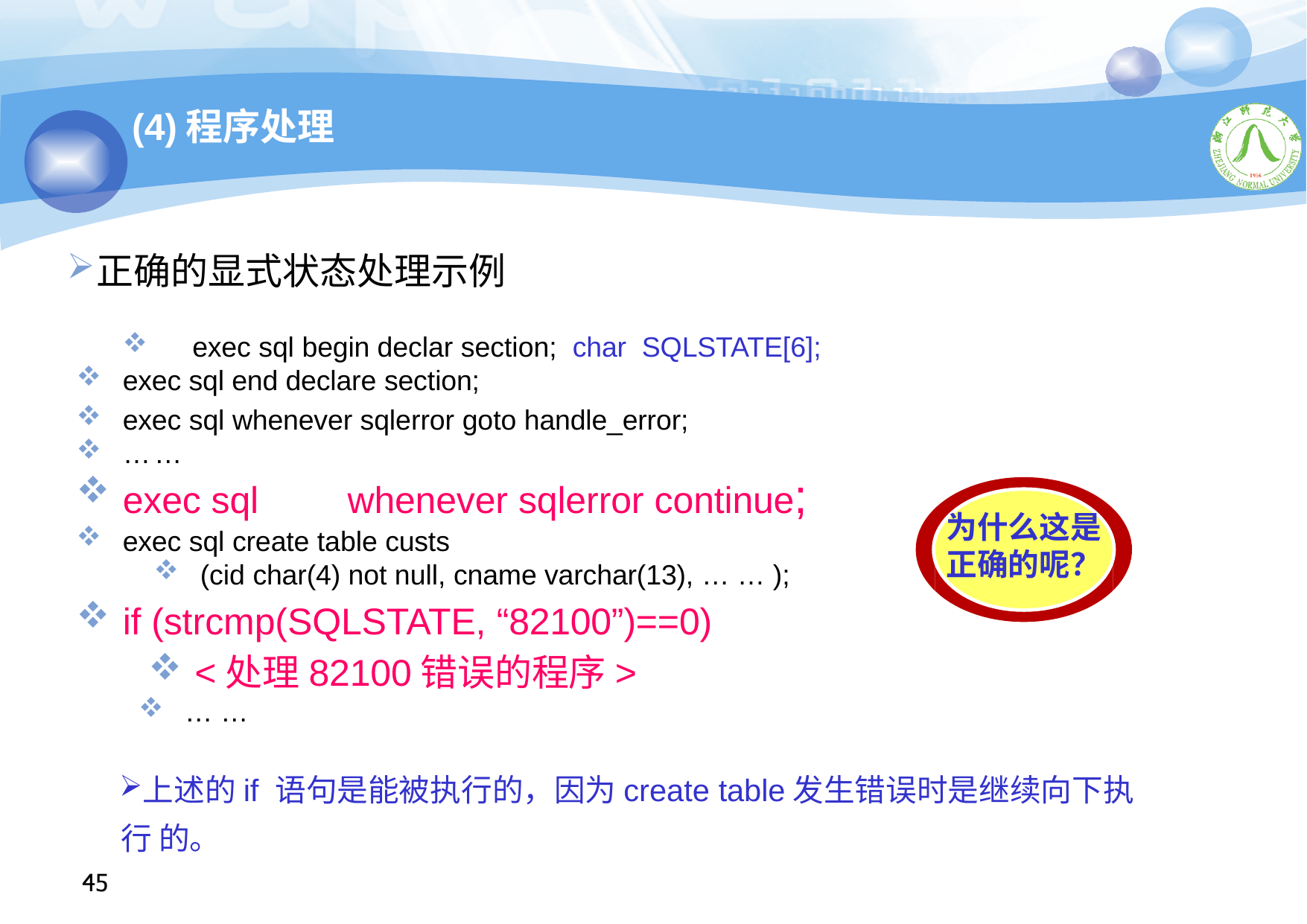

# (4)程序处理
正确的显式状态处理示例
exec sql begin declar section;  char SQLSTATE[6];
exec sql end declare section;
exec sql whenever sqlerror goto handle_error;
……
exec sql	whenever sqlerror continue;
exec sql create table custs
(cid char(4) not null, cname varchar(13), … … );
if (strcmp(SQLSTATE, “82100”)==0)
<处理82100错误的程序>
… …

为什么这是 正确的呢？
上述的if 语句是能被执行的，因为create table发生错误时是继续向下执行 的。
45